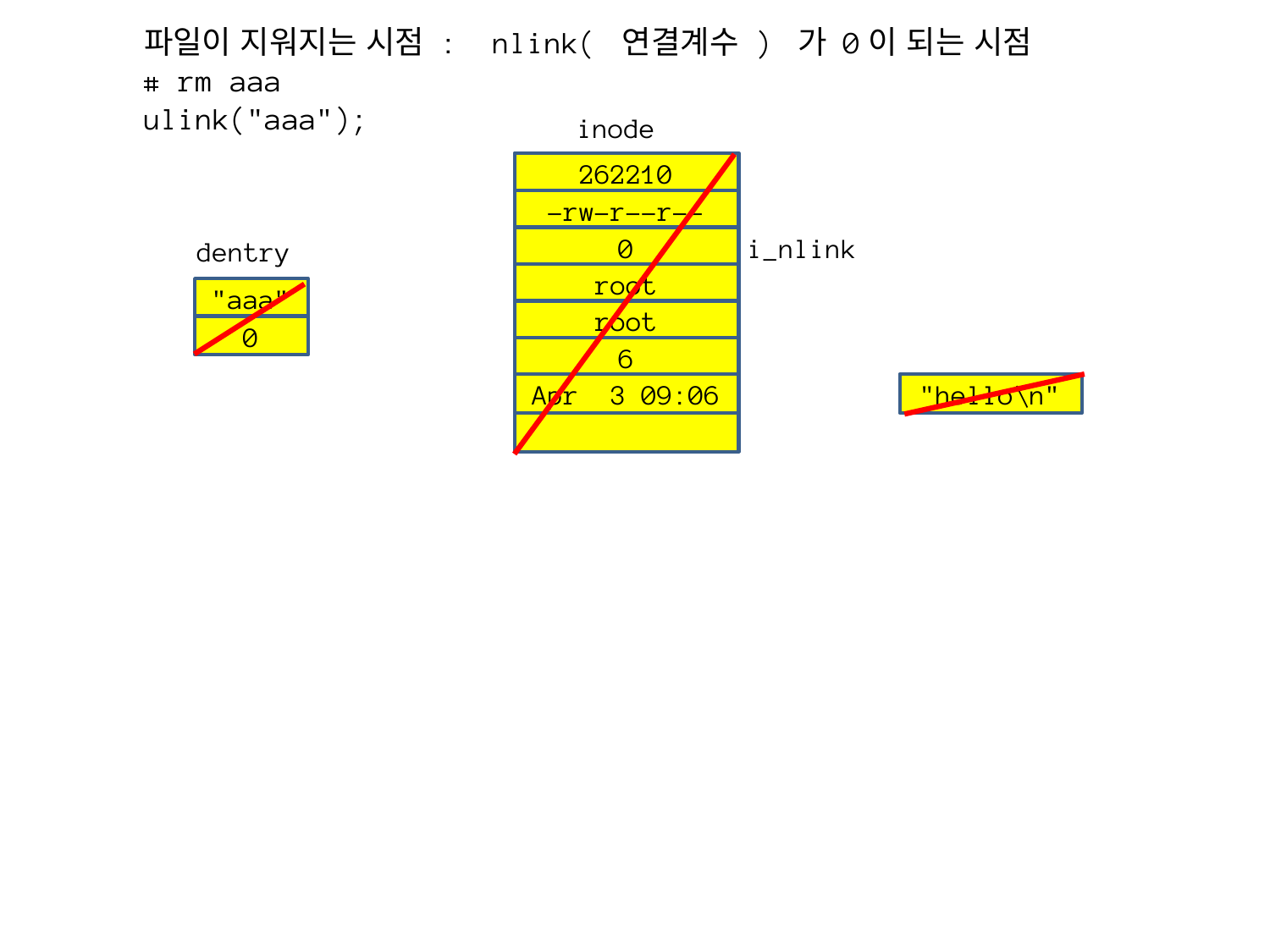

파일이 지워지는 시점 :  nlink( 연결계수 ) 가 0이 되는 시점
# rm aaa
ulink("aaa");
inode
262210
-rw-r--r--
i_nlink
dentry
0
root
"aaa"
root
0
6
"hello\n"
Apr  3 09:06